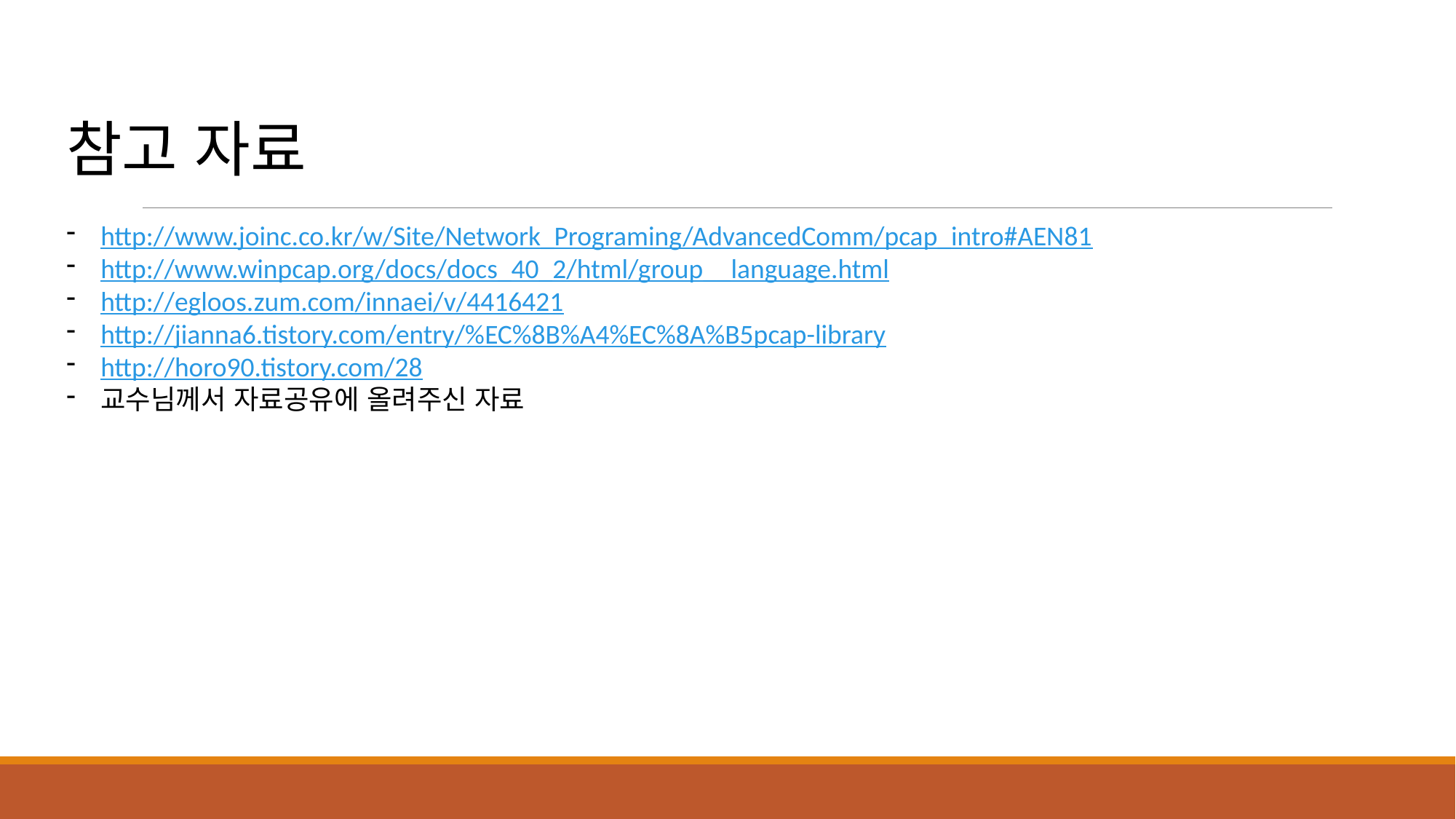

참고 자료
http://www.joinc.co.kr/w/Site/Network_Programing/AdvancedComm/pcap_intro#AEN81
http://www.winpcap.org/docs/docs_40_2/html/group__language.html
http://egloos.zum.com/innaei/v/4416421
http://jianna6.tistory.com/entry/%EC%8B%A4%EC%8A%B5pcap-library
http://horo90.tistory.com/28
교수님께서 자료공유에 올려주신 자료